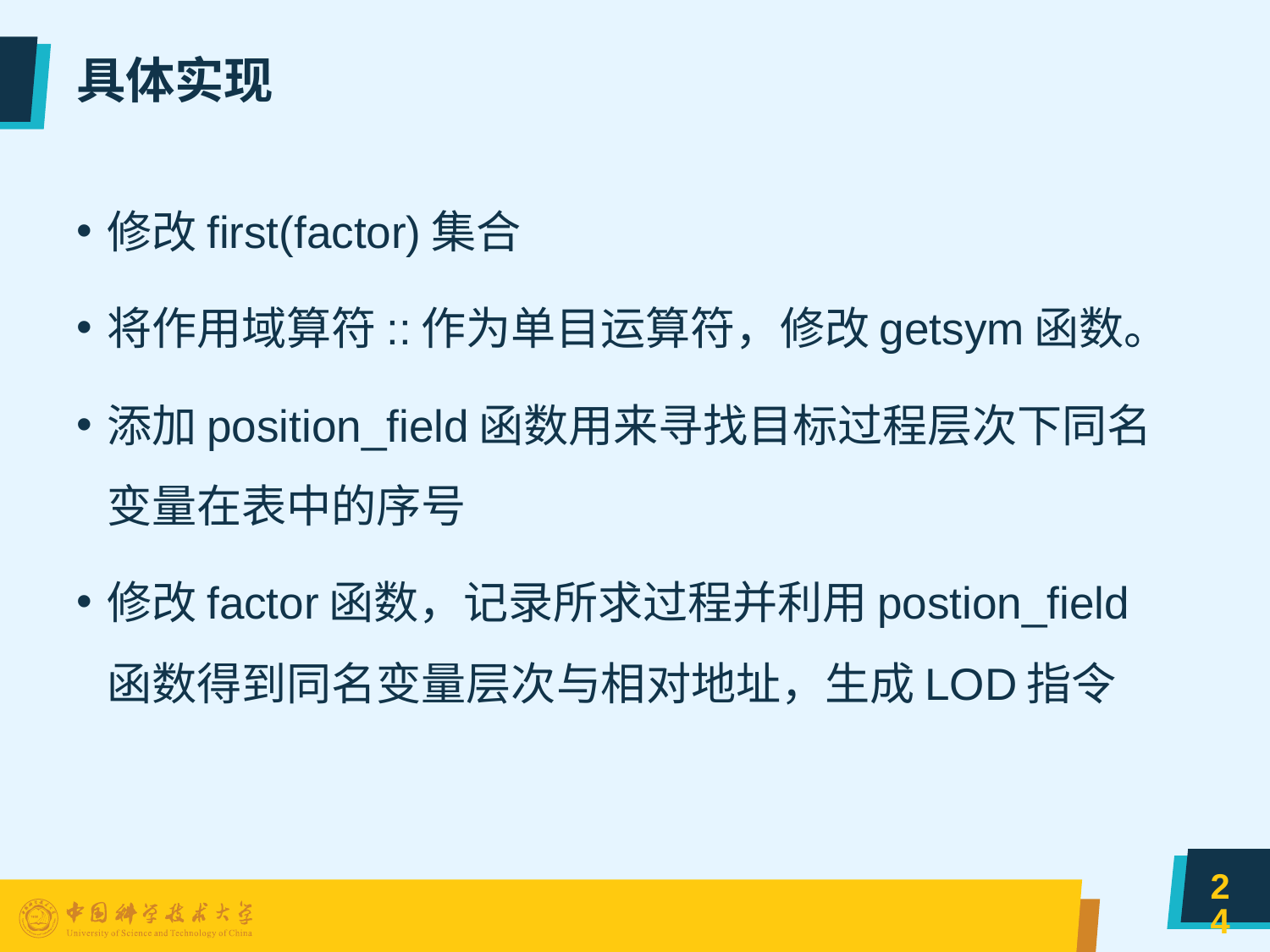

# 具体实现
修改first(factor)集合
将作用域算符::作为单目运算符，修改getsym函数。
添加position_field函数用来寻找目标过程层次下同名变量在表中的序号
修改factor函数，记录所求过程并利用postion_field函数得到同名变量层次与相对地址，生成LOD指令

24